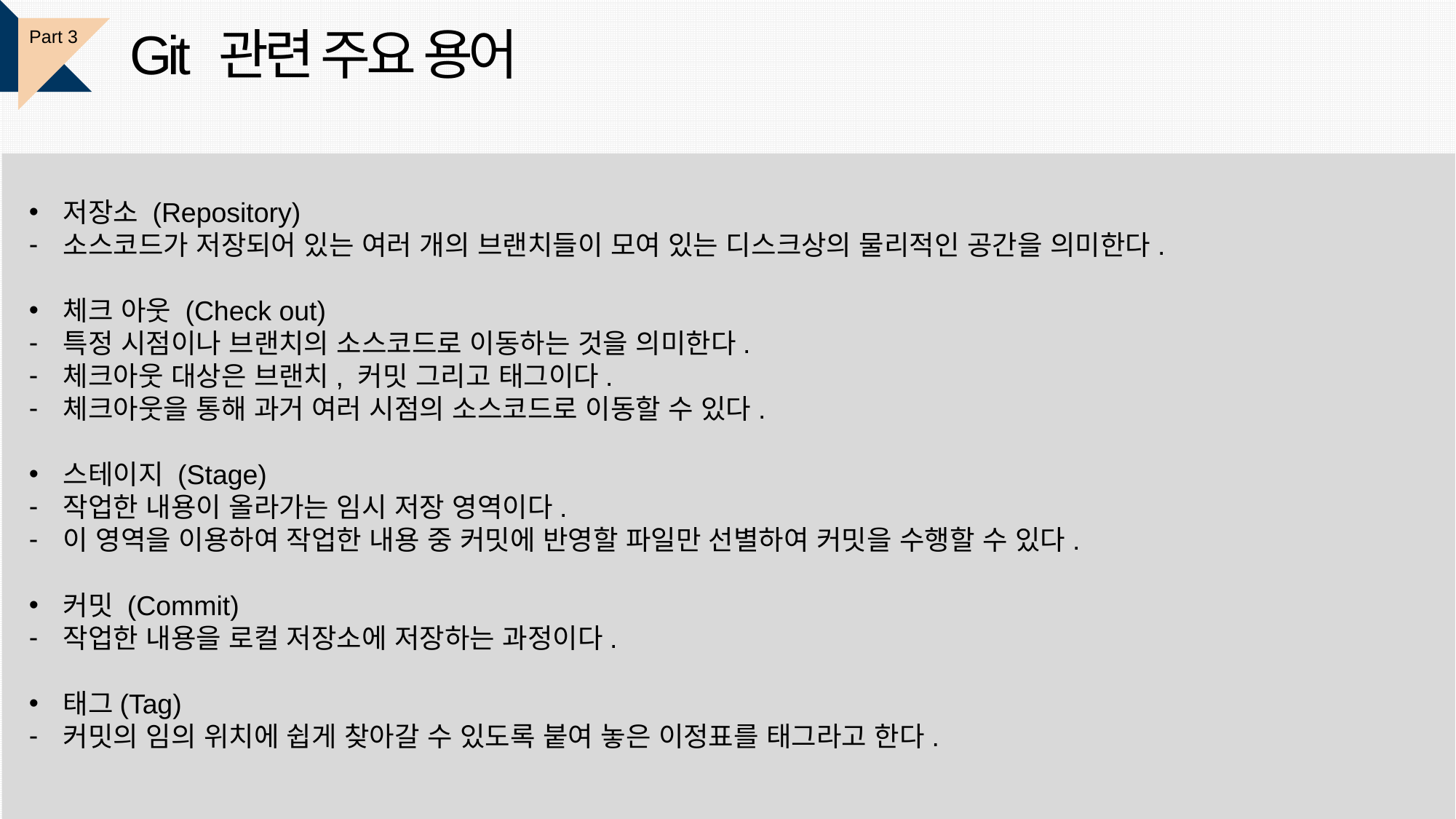

Git 관련 주요 용어

Part 3

저장소 (Repository)
소스코드가 저장되어 있는 여러 개의 브랜치들이 모여 있는 디스크상의 물리적인 공간을 의미한다.

체크 아웃 (Check out)
특정 시점이나 브랜치의 소스코드로 이동하는 것을 의미한다.
체크아웃 대상은 브랜치, 커밋 그리고 태그이다.
체크아웃을 통해 과거 여러 시점의 소스코드로 이동할 수 있다.

스테이지 (Stage)
작업한 내용이 올라가는 임시 저장 영역이다.
이 영역을 이용하여 작업한 내용 중 커밋에 반영할 파일만 선별하여 커밋을 수행할 수 있다.

커밋 (Commit)
작업한 내용을 로컬 저장소에 저장하는 과정이다.

태그(Tag)
커밋의 임의 위치에 쉽게 찾아갈 수 있도록 붙여 놓은 이정표를 태그라고 한다.